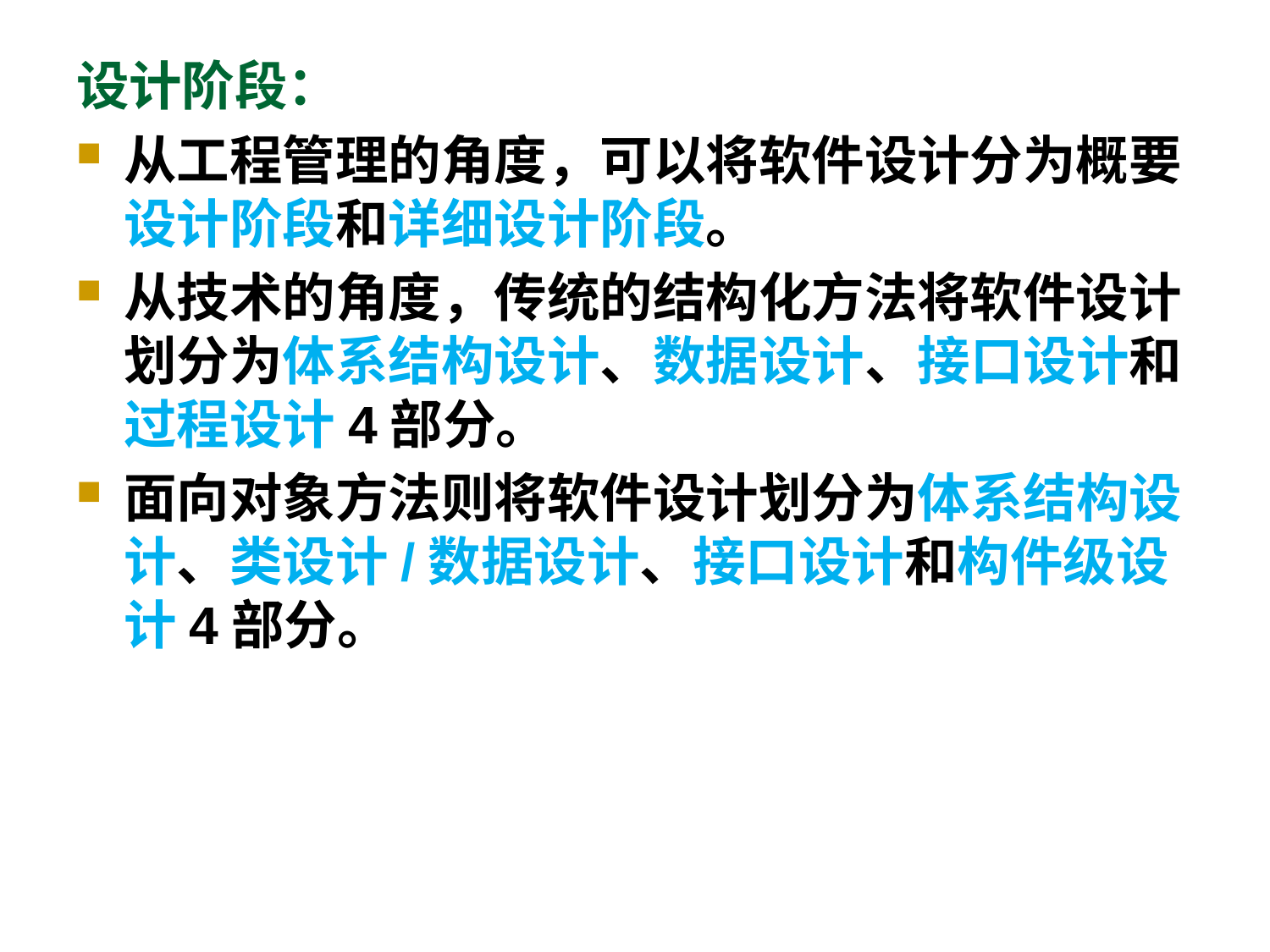

设计阶段：
从工程管理的角度，可以将软件设计分为概要设计阶段和详细设计阶段。
从技术的角度，传统的结构化方法将软件设计划分为体系结构设计、数据设计、接口设计和过程设计4部分。
面向对象方法则将软件设计划分为体系结构设计、类设计/数据设计、接口设计和构件级设计4部分。